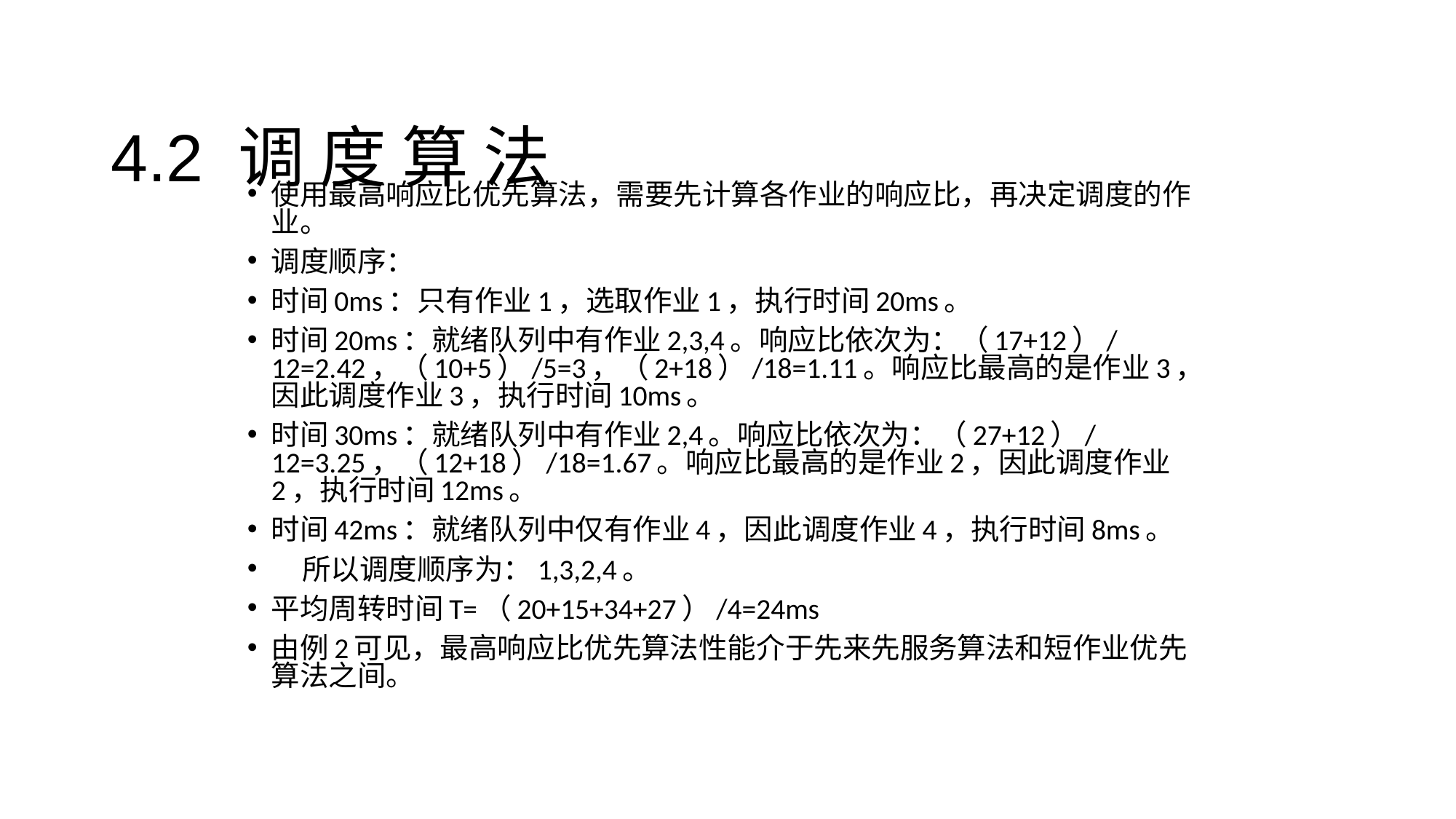

# 4.2 调 度 算 法
使用最高响应比优先算法，需要先计算各作业的响应比，再决定调度的作业。
调度顺序：
时间0ms：只有作业1，选取作业1，执行时间20ms。
时间20ms：就绪队列中有作业2,3,4。响应比依次为：（17+12）/12=2.42，（10+5）/5=3，（2+18）/18=1.11。响应比最高的是作业3，因此调度作业3，执行时间10ms。
时间30ms：就绪队列中有作业2,4。响应比依次为：（27+12）/12=3.25，（12+18）/18=1.67。响应比最高的是作业2，因此调度作业2，执行时间12ms。
时间42ms：就绪队列中仅有作业4，因此调度作业4，执行时间8ms。
    所以调度顺序为：1,3,2,4。
平均周转时间T=（20+15+34+27）/4=24ms
由例2可见，最高响应比优先算法性能介于先来先服务算法和短作业优先算法之间。
19